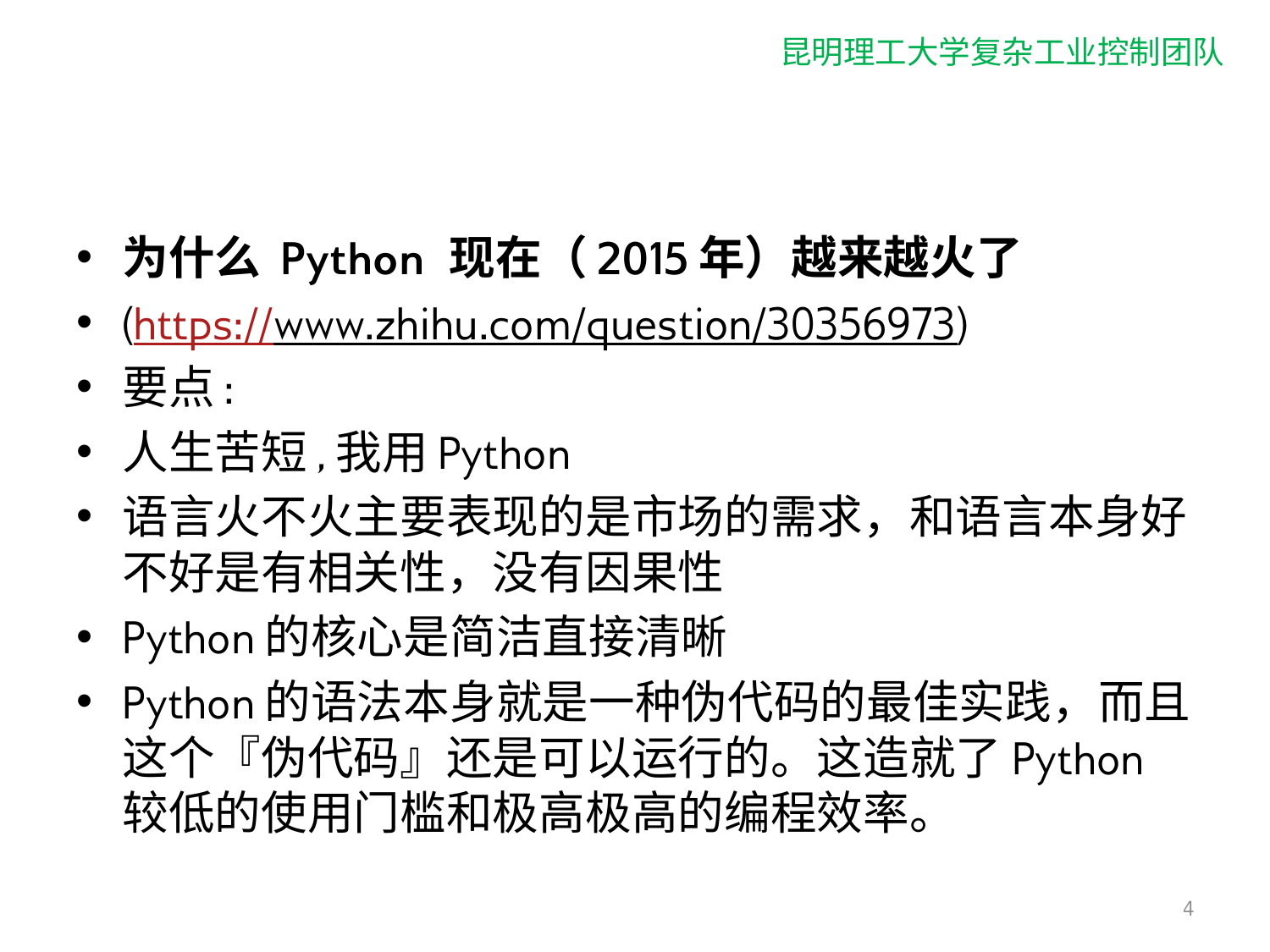

#
为什么 Python 现在（2015年）越来越火了
(https://www.zhihu.com/question/30356973)
要点:
人生苦短,我用Python
语言火不火主要表现的是市场的需求，和语言本身好不好是有相关性，没有因果性
Python的核心是简洁直接清晰
Python的语法本身就是一种伪代码的最佳实践，而且这个『伪代码』还是可以运行的。这造就了Python较低的使用门槛和极高极高的编程效率。

4